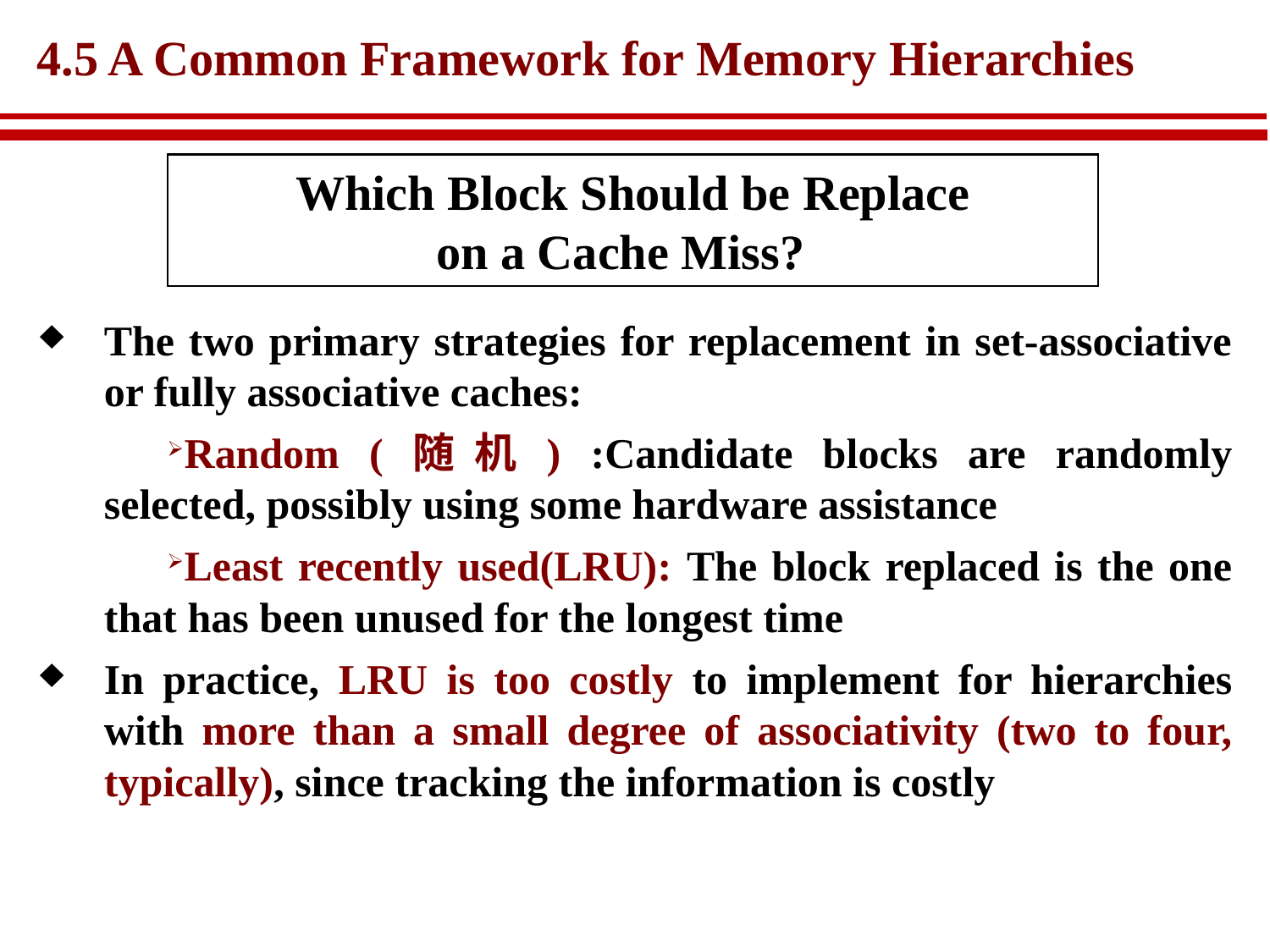

# 4.5 A Common Framework for Memory Hierarchies
Which Block Should be Replace
on a Cache Miss?
The two primary strategies for replacement in set-associative or fully associative caches:
Random (随机) :Candidate blocks are randomly selected, possibly using some hardware assistance
Least recently used(LRU): The block replaced is the one that has been unused for the longest time
In practice, LRU is too costly to implement for hierarchies with more than a small degree of associativity (two to four, typically), since tracking the information is costly